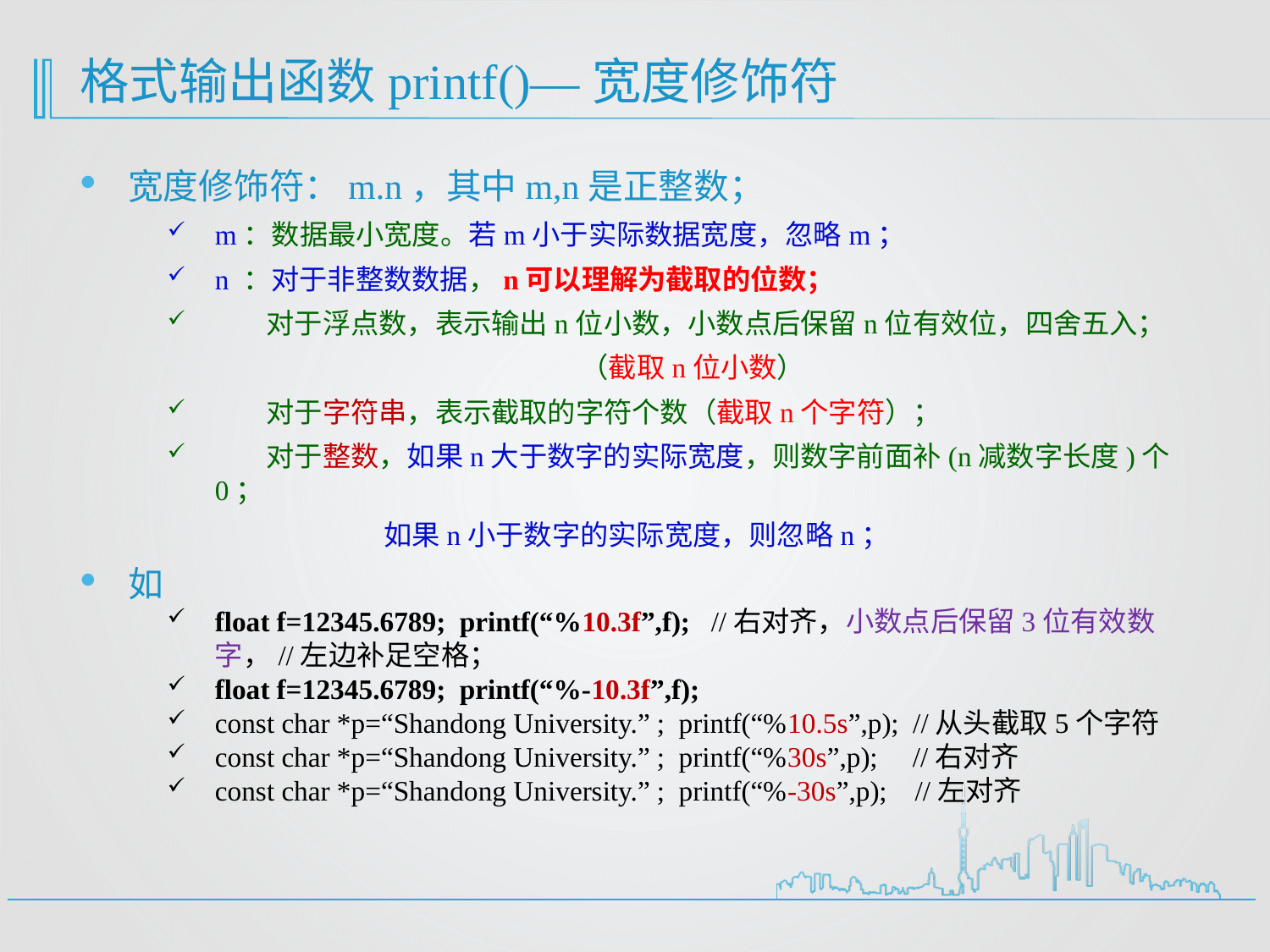

# 格式输出函数printf()—宽度修饰符
宽度修饰符：m.n，其中m,n是正整数；
m：数据最小宽度。若m小于实际数据宽度，忽略m；
n ：对于非整数数据，n可以理解为截取的位数；
       对于浮点数，表示输出n位小数，小数点后保留n位有效位，四舍五入；
                                                                （截取n位小数）
       对于字符串，表示截取的字符个数（截取n个字符）；
       对于整数，如果n大于数字的实际宽度，则数字前面补(n减数字长度)个0；
                                 如果n小于数字的实际宽度，则忽略n；
如
float f=12345.6789;  printf(“%10.3f”,f);   //右对齐，小数点后保留3位有效数字，//左边补足空格；
float f=12345.6789;  printf(“%-10.3f”,f);
const char *p=“Shandong University.” ;  printf(“%10.5s”,p);  //从头截取5个字符
const char *p=“Shandong University.” ;  printf(“%30s”,p);     //右对齐
const char *p=“Shandong University.” ;  printf(“%-30s”,p);    //左对齐